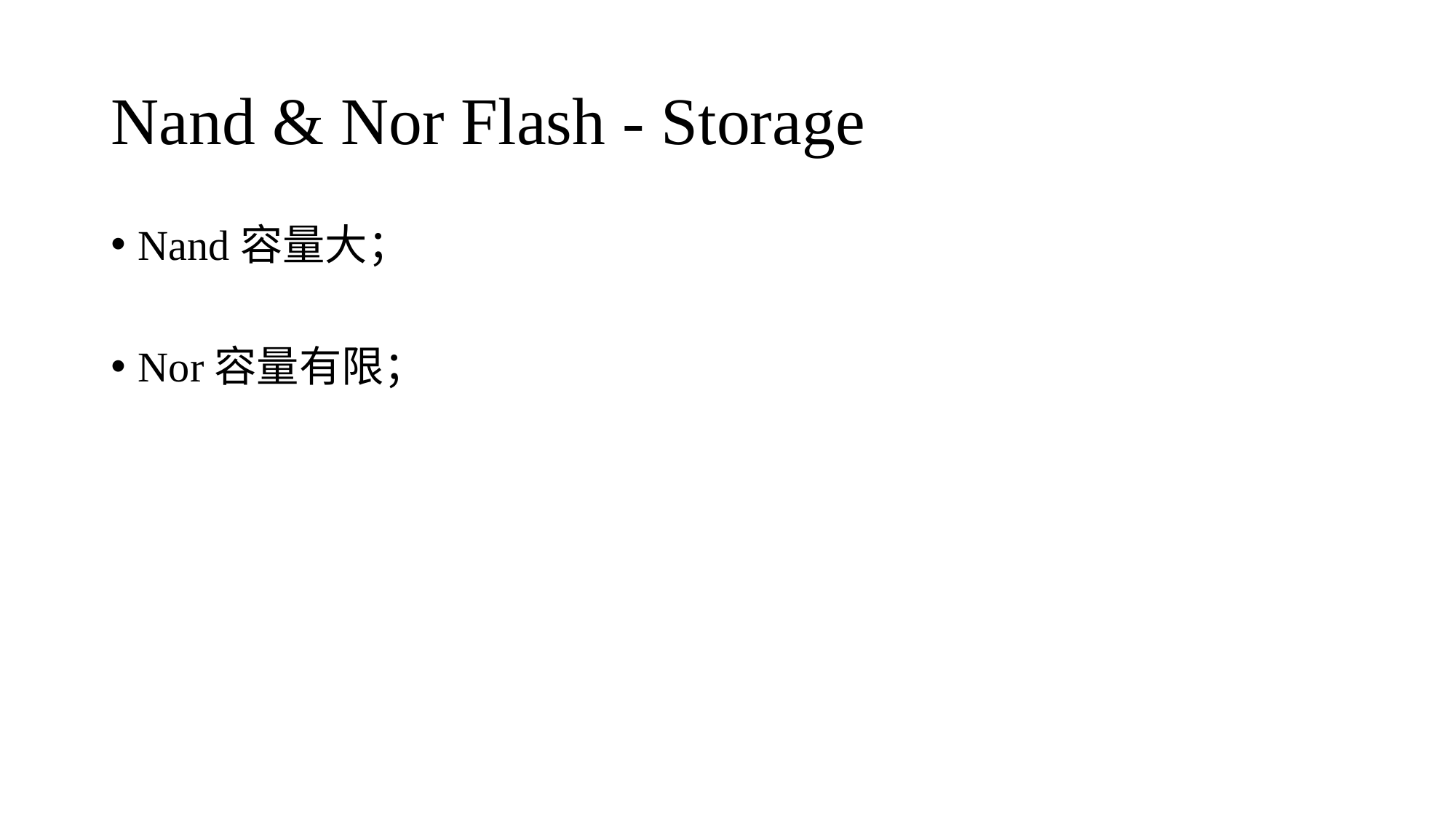

# Nand & Nor Flash - Storage
Nand容量大；

Nor容量有限；